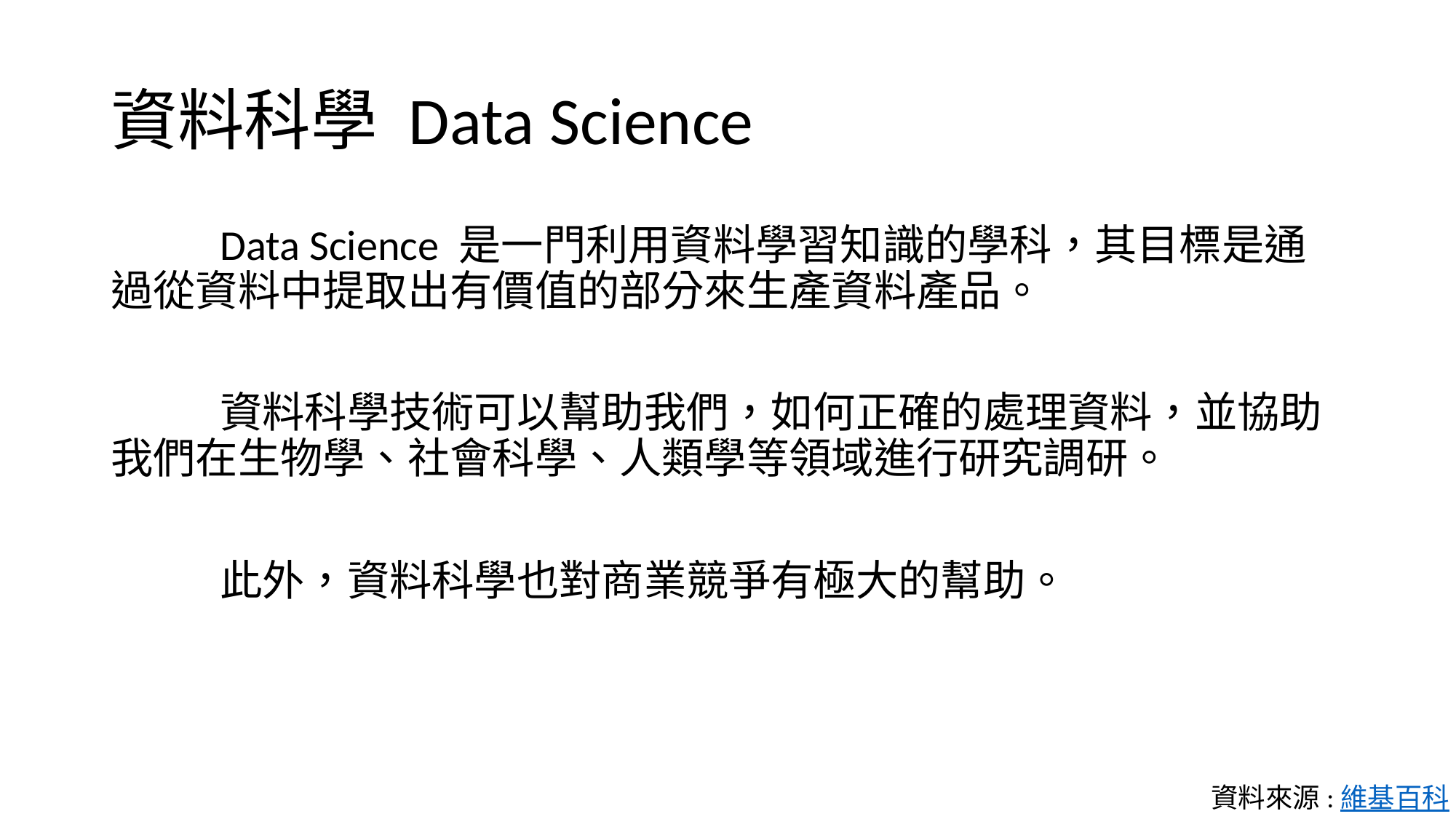

# 資料科學 Data Science
	Data Science 是一門利用資料學習知識的學科，其目標是通過從資料中提取出有價值的部分來生產資料產品。

	資料科學技術可以幫助我們，如何正確的處理資料，並協助我們在生物學、社會科學、人類學等領域進行研究調研。

	此外，資料科學也對商業競爭有極大的幫助。

資料來源:維基百科